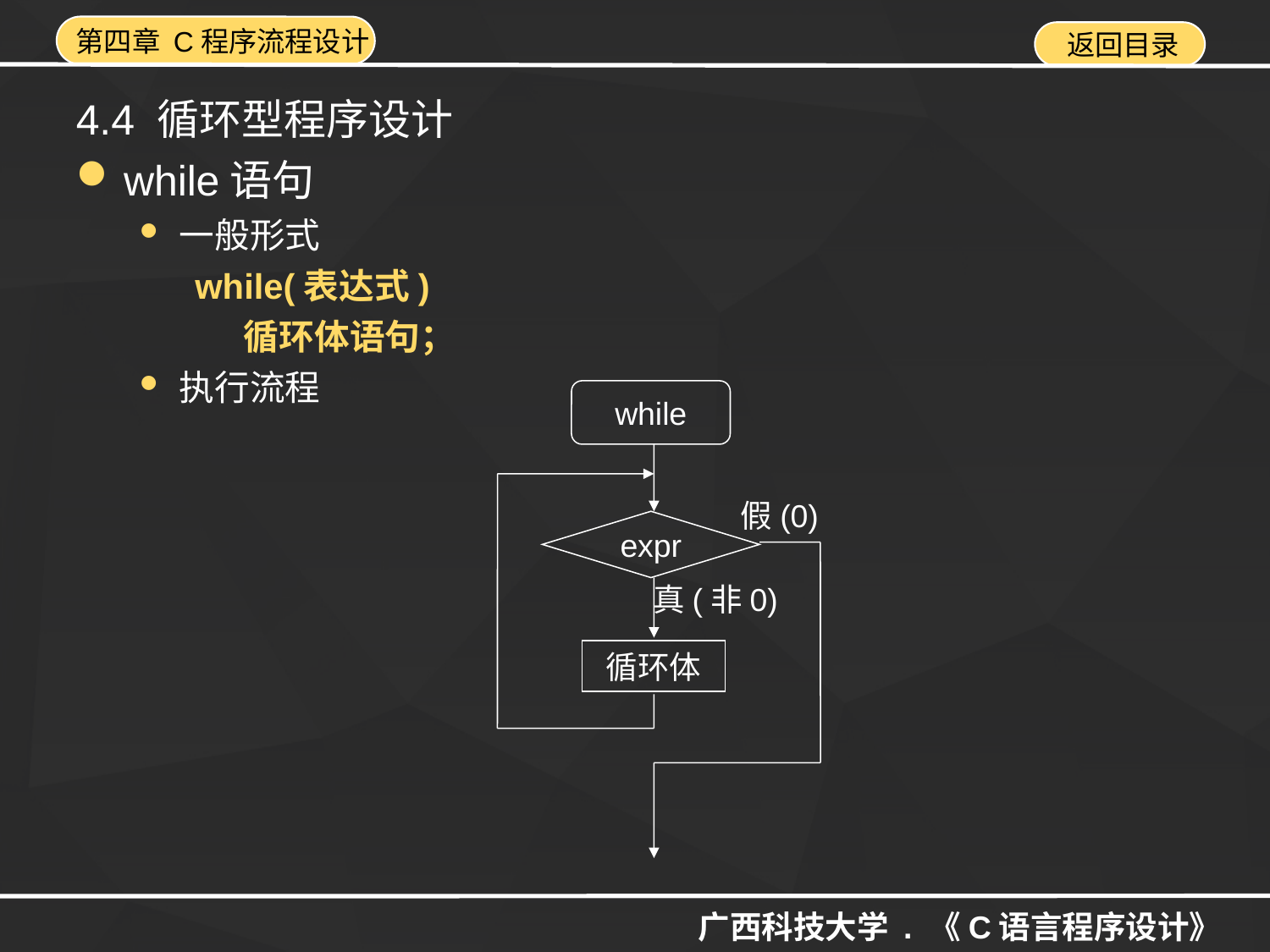

4.4 循环型程序设计
while语句
一般形式
while(表达式)
     循环体语句；
执行流程
while

假(0)
expr

真(非0)

循环体